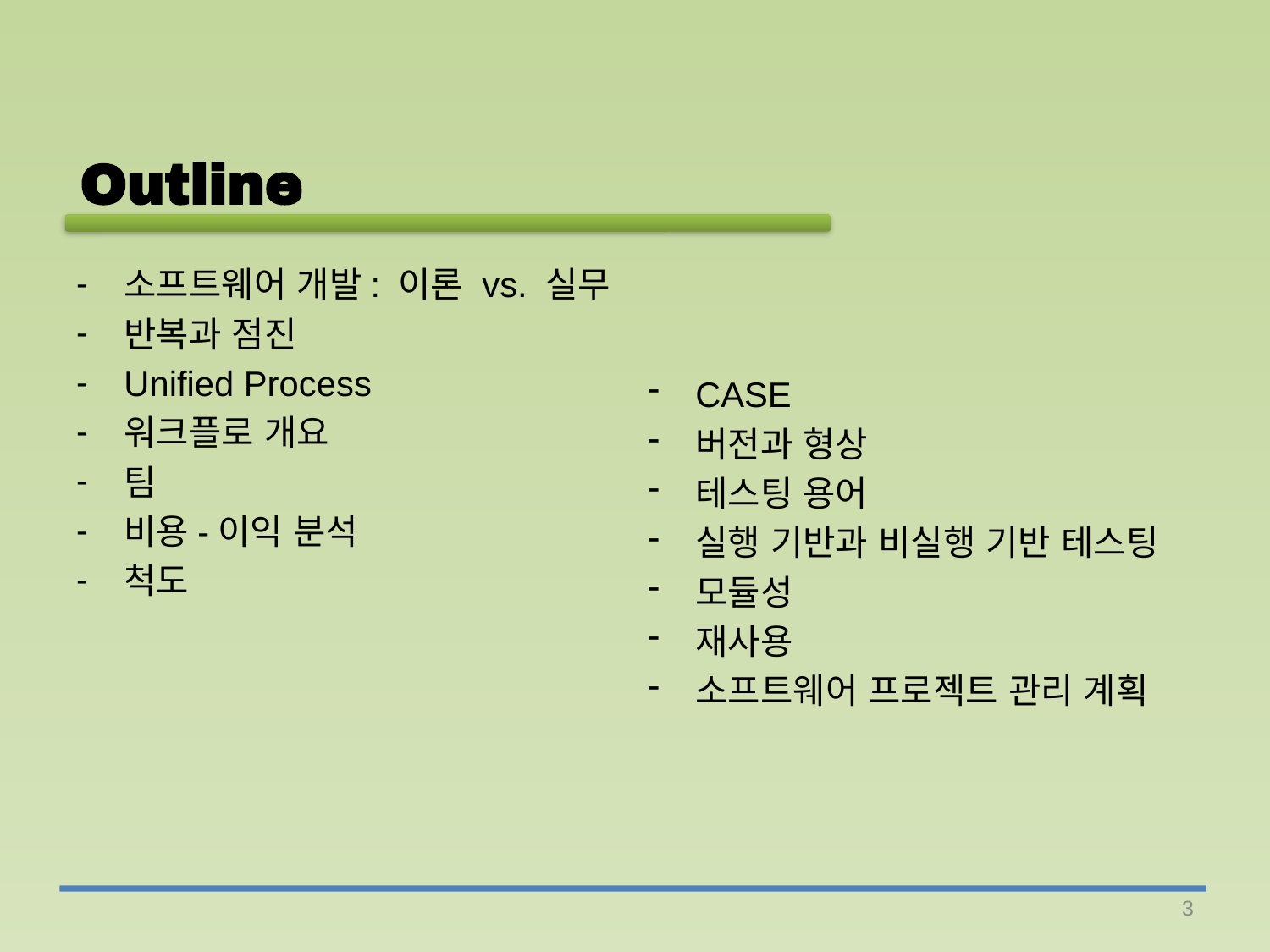

Outline

소프트웨어 개발: 이론 vs. 실무
반복과 점진
Unified Process
워크플로 개요
팀
비용-이익 분석
척도
CASE
버전과 형상
테스팅 용어
실행 기반과 비실행 기반 테스팅
모듈성
재사용
소프트웨어 프로젝트 관리 계획
3